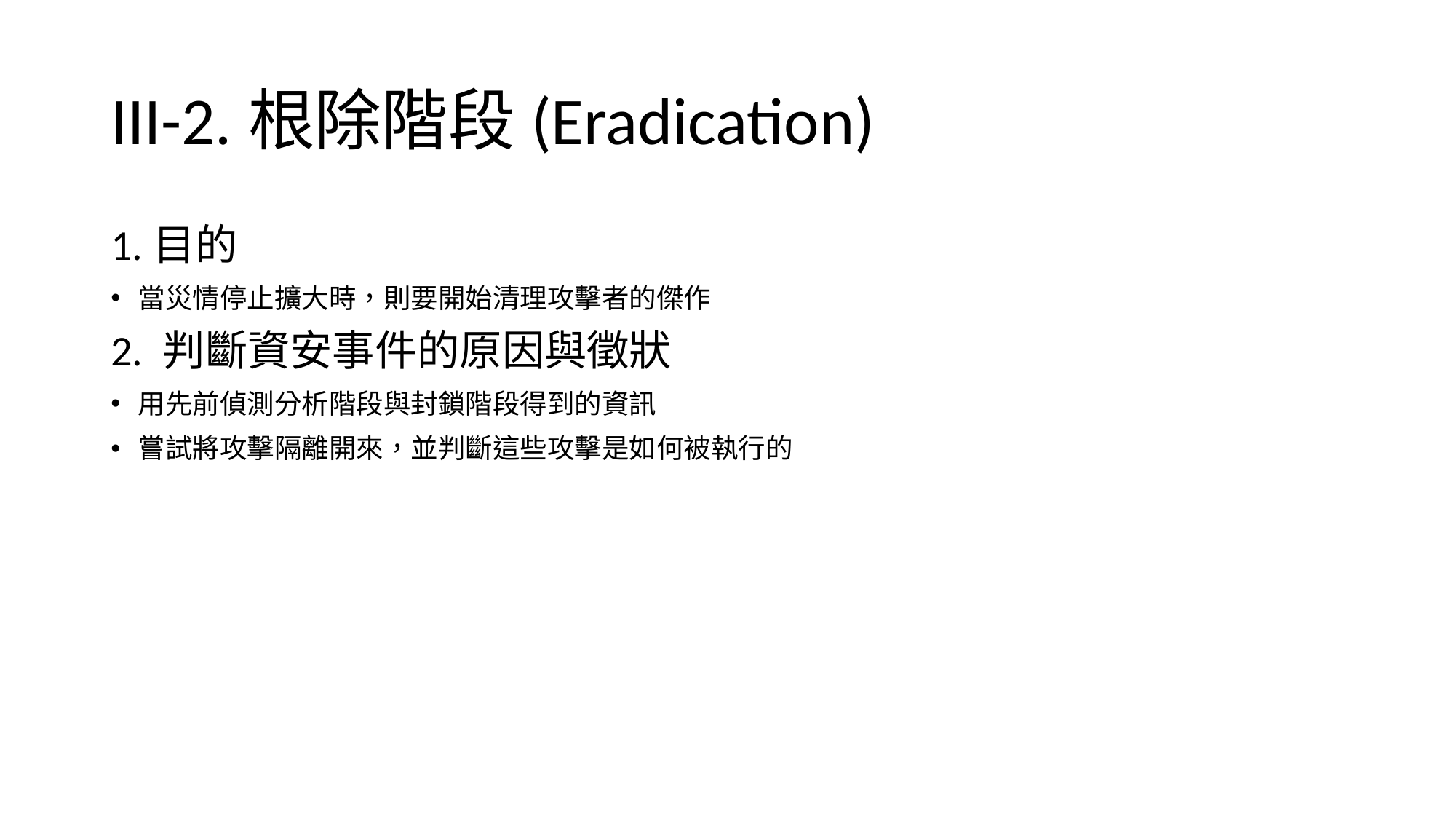

# III-2.根除階段(Eradication)
1.目的
當災情停止擴大時，則要開始清理攻擊者的傑作
2. 判斷資安事件的原因與徵狀
用先前偵測分析階段與封鎖階段得到的資訊
嘗試將攻擊隔離開來，並判斷這些攻擊是如何被執行的